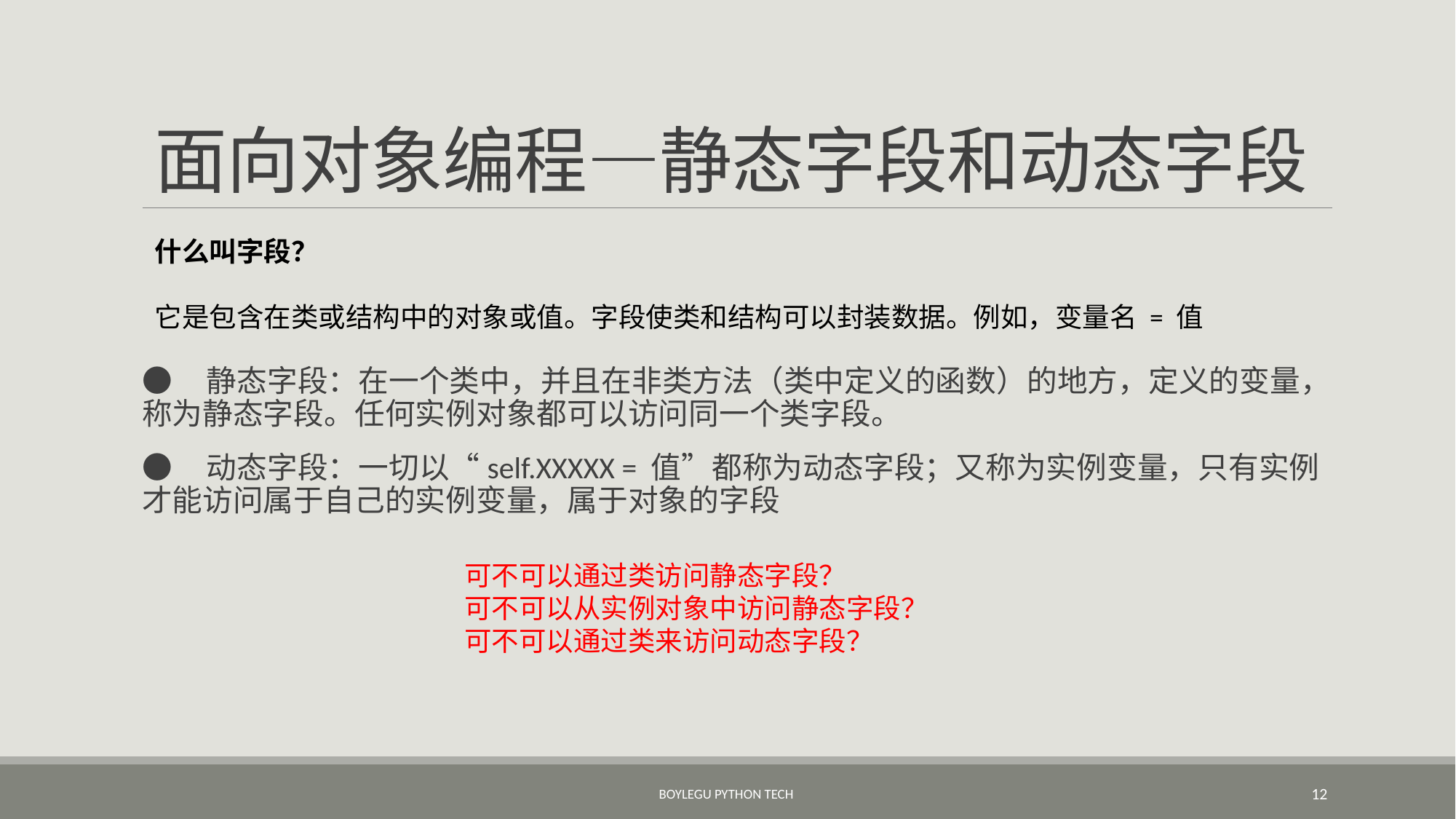

# 面向对象编程—静态字段和动态字段
什么叫字段？

它是包含在类或结构中的对象或值。字段使类和结构可以封装数据。例如，变量名 = 值
●    静态字段：在一个类中，并且在非类方法（类中定义的函数）的地方，定义的变量，称为静态字段。任何实例对象都可以访问同一个类字段。
●    动态字段：一切以“self.XXXXX = 值”都称为动态字段；又称为实例变量，只有实例才能访问属于自己的实例变量，属于对象的字段
可不可以通过类访问静态字段？
可不可以从实例对象中访问静态字段？
可不可以通过类来访问动态字段？
BoyleGu Python Tech
12